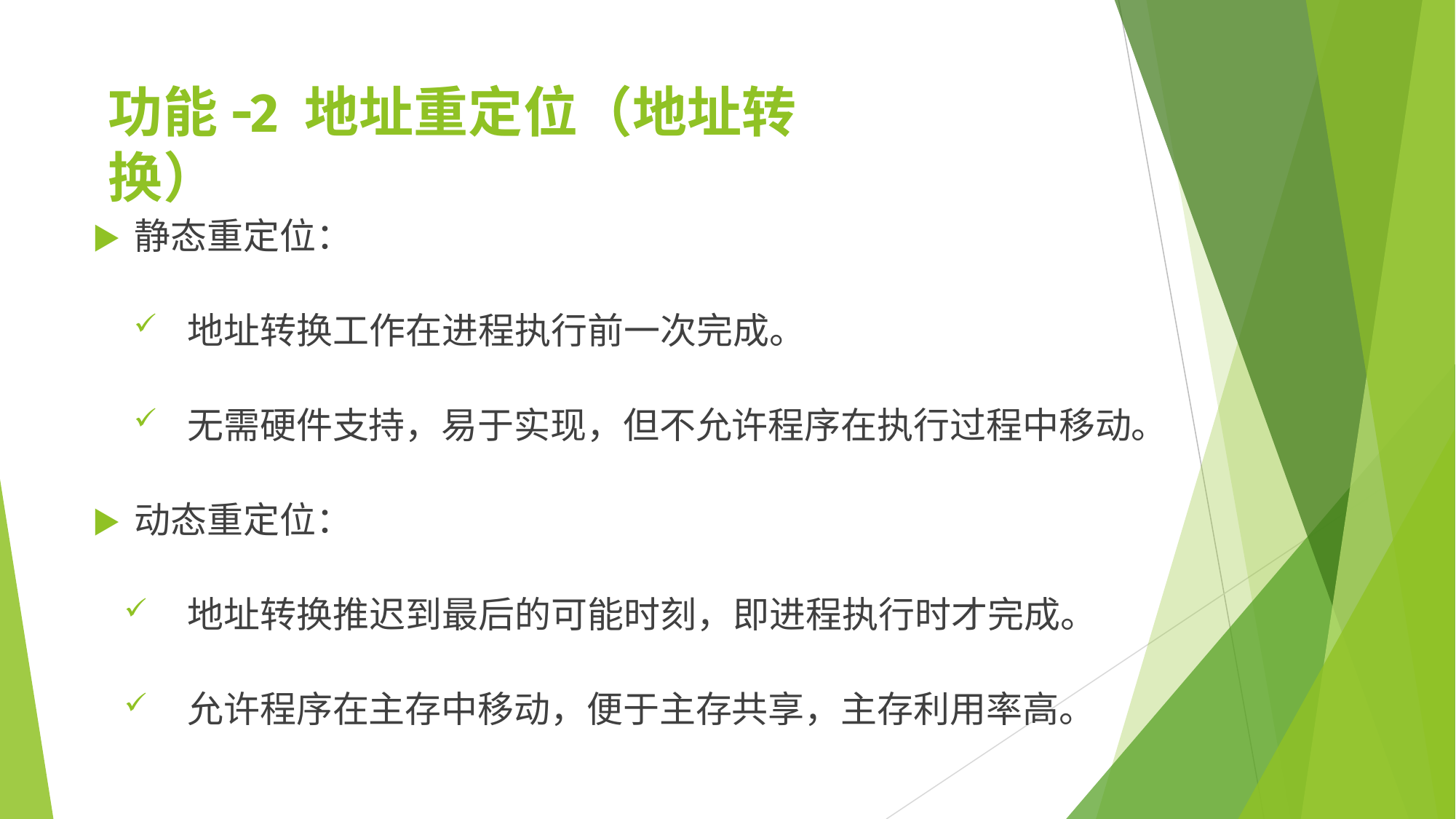

# 功能-2 地址重定位（地址转换）
▶	静态重定位：

地址转换工作在进程执行前一次完成。

无需硬件支持，易于实现，但不允许程序在执行过程中移动。

▶	动态重定位：

地址转换推迟到最后的可能时刻，即进程执行时才完成。

允许程序在主存中移动，便于主存共享，主存利用率高。